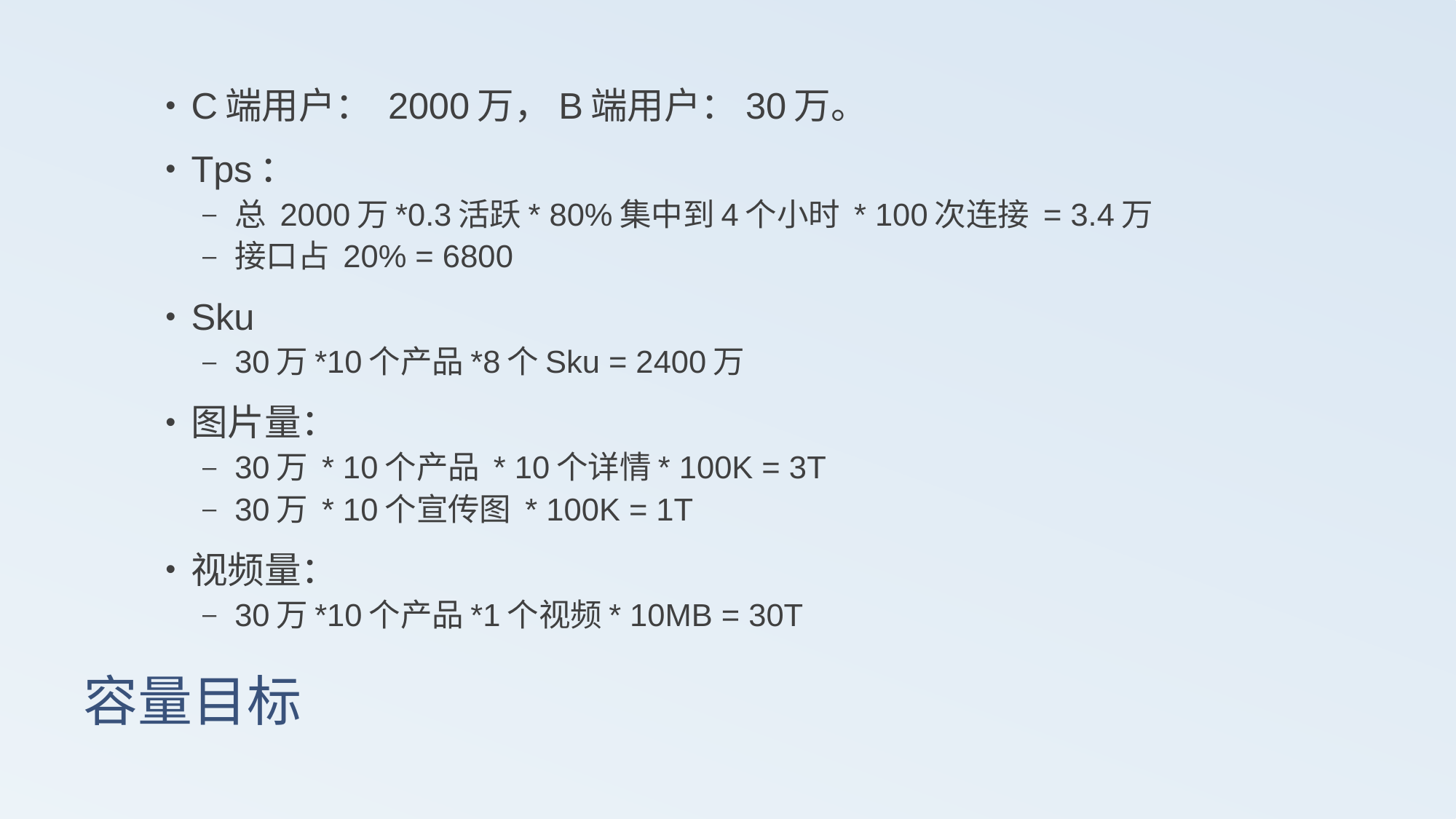

C端用户： 2000万，B端用户：30万。
Tps：
总 2000万*0.3活跃* 80%集中到4个小时 * 100次连接 = 3.4万
接口占 20% = 6800
Sku
30万*10个产品*8个Sku = 2400万
图片量：
30万 * 10个产品 * 10个详情* 100K = 3T
30万 * 10个宣传图 * 100K = 1T
视频量：
30万*10个产品*1个视频* 10MB = 30T
# 容量目标